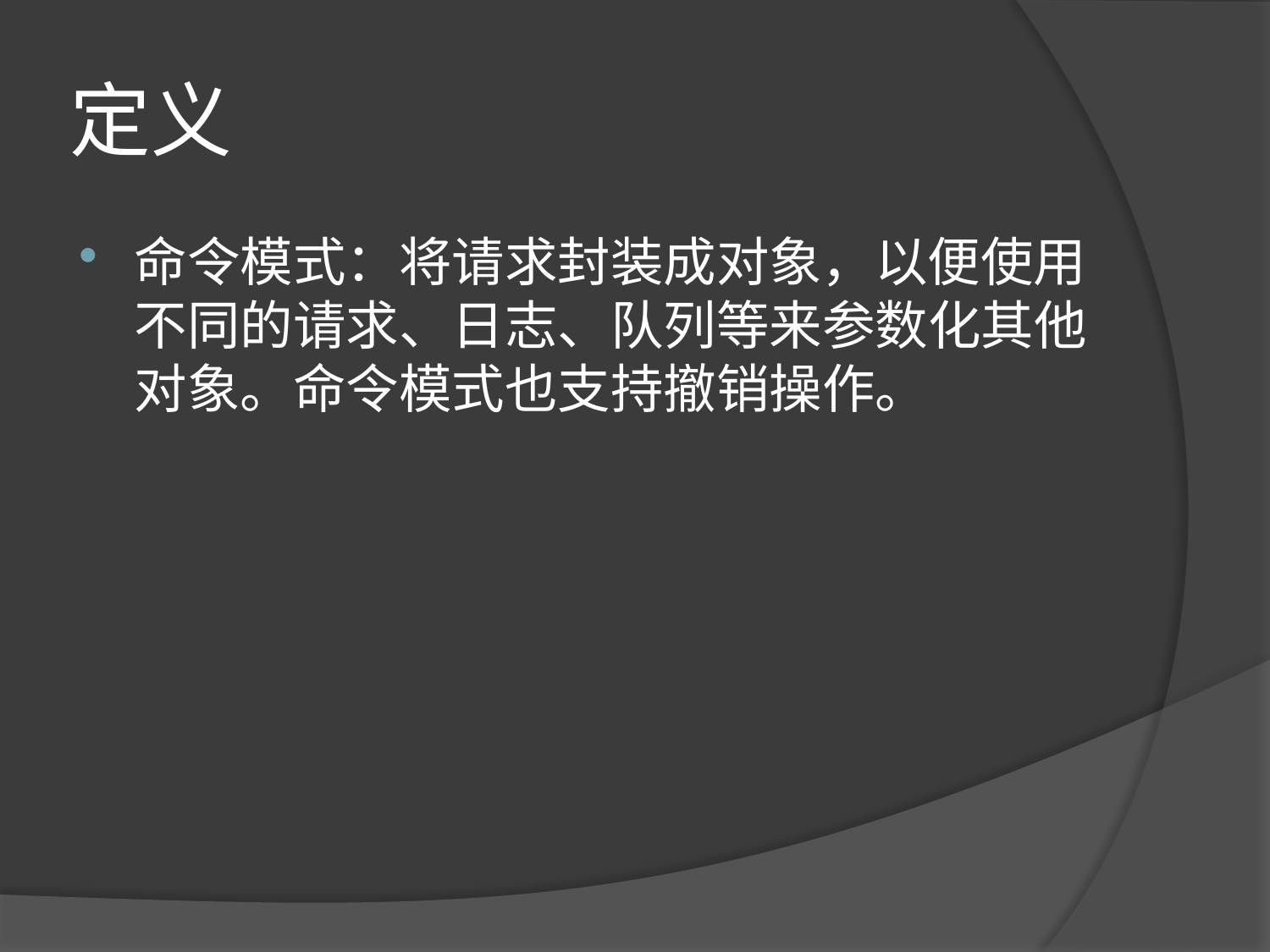

# 定义
命令模式：将请求封装成对象，以便使用不同的请求、日志、队列等来参数化其他对象。命令模式也支持撤销操作。